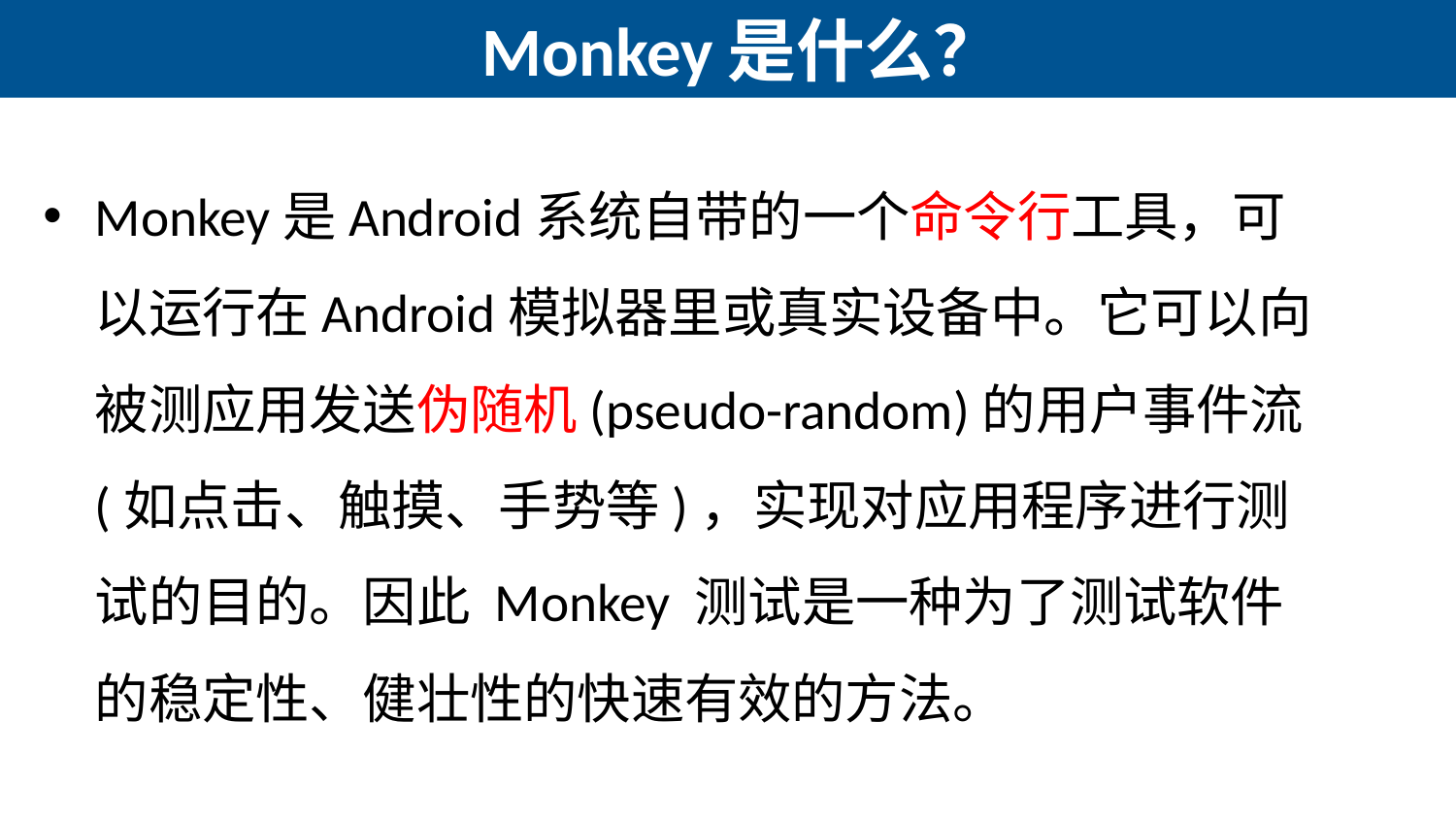

# Monkey是什么？
Monkey是Android系统自带的一个命令行工具，可以运行在Android模拟器里或真实设备中。它可以向被测应用发送伪随机(pseudo-random)的用户事件流(如点击、触摸、手势等)，实现对应用程序进行测试的目的。因此 Monkey 测试是一种为了测试软件的稳定性、健壮性的快速有效的方法。